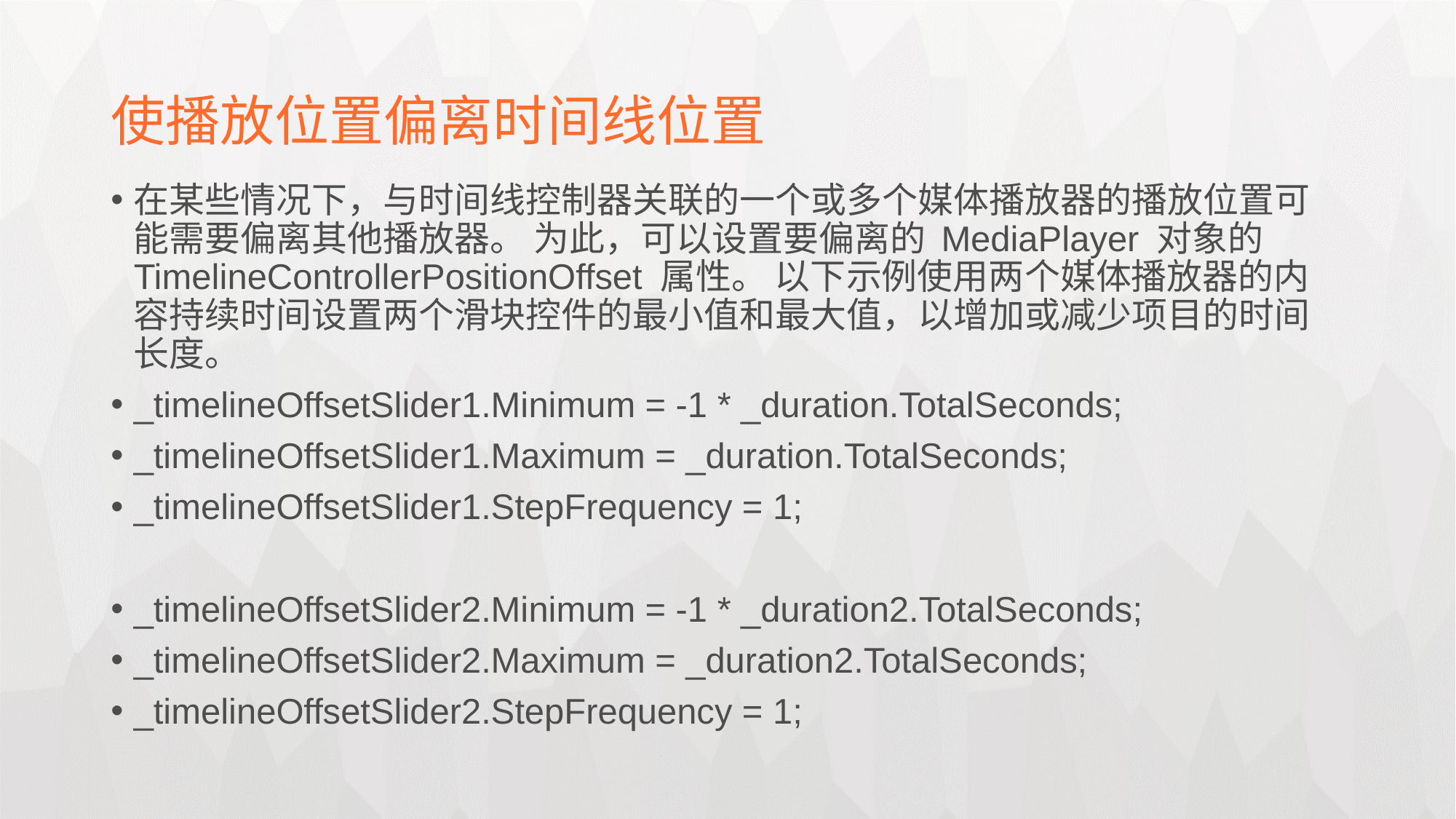

使播放位置偏离时间线位置
在某些情况下，与时间线控制器关联的一个或多个媒体播放器的播放位置可能需要偏离其他播放器。 为此，可以设置要偏离的 MediaPlayer 对象的 TimelineControllerPositionOffset 属性。 以下示例使用两个媒体播放器的内容持续时间设置两个滑块控件的最小值和最大值，以增加或减少项目的时间长度。
_timelineOffsetSlider1.Minimum = -1 * _duration.TotalSeconds;
_timelineOffsetSlider1.Maximum = _duration.TotalSeconds;
_timelineOffsetSlider1.StepFrequency = 1;

_timelineOffsetSlider2.Minimum = -1 * _duration2.TotalSeconds;
_timelineOffsetSlider2.Maximum = _duration2.TotalSeconds;
_timelineOffsetSlider2.StepFrequency = 1;